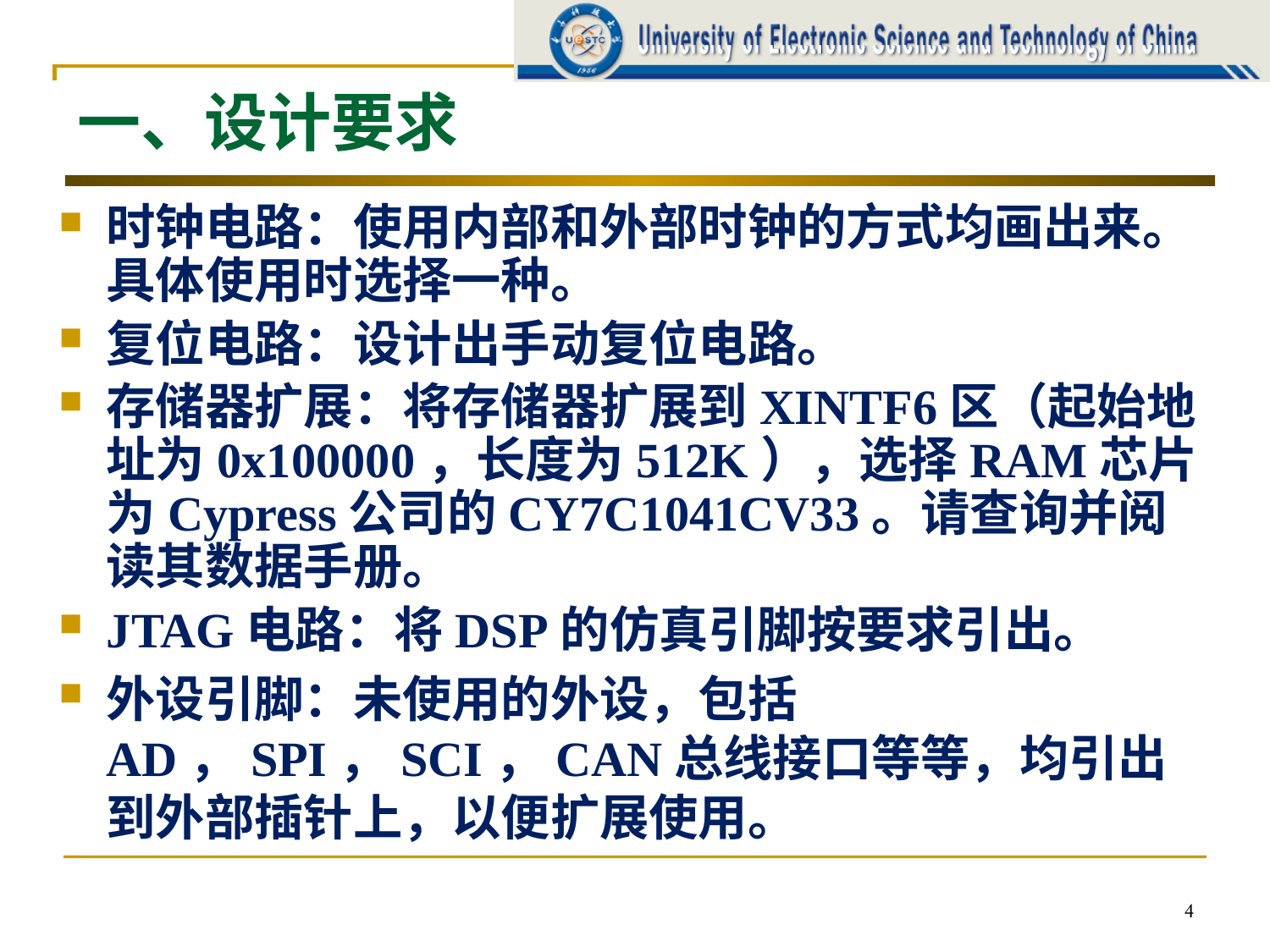

# 一、设计要求
时钟电路：使用内部和外部时钟的方式均画出来。具体使用时选择一种。
复位电路：设计出手动复位电路。
存储器扩展：将存储器扩展到XINTF6区（起始地址为0x100000，长度为512K），选择RAM芯片为Cypress公司的CY7C1041CV33。请查询并阅读其数据手册。
JTAG电路：将DSP的仿真引脚按要求引出。
外设引脚：未使用的外设，包括AD，SPI，SCI，CAN总线接口等等，均引出到外部插针上，以便扩展使用。

4